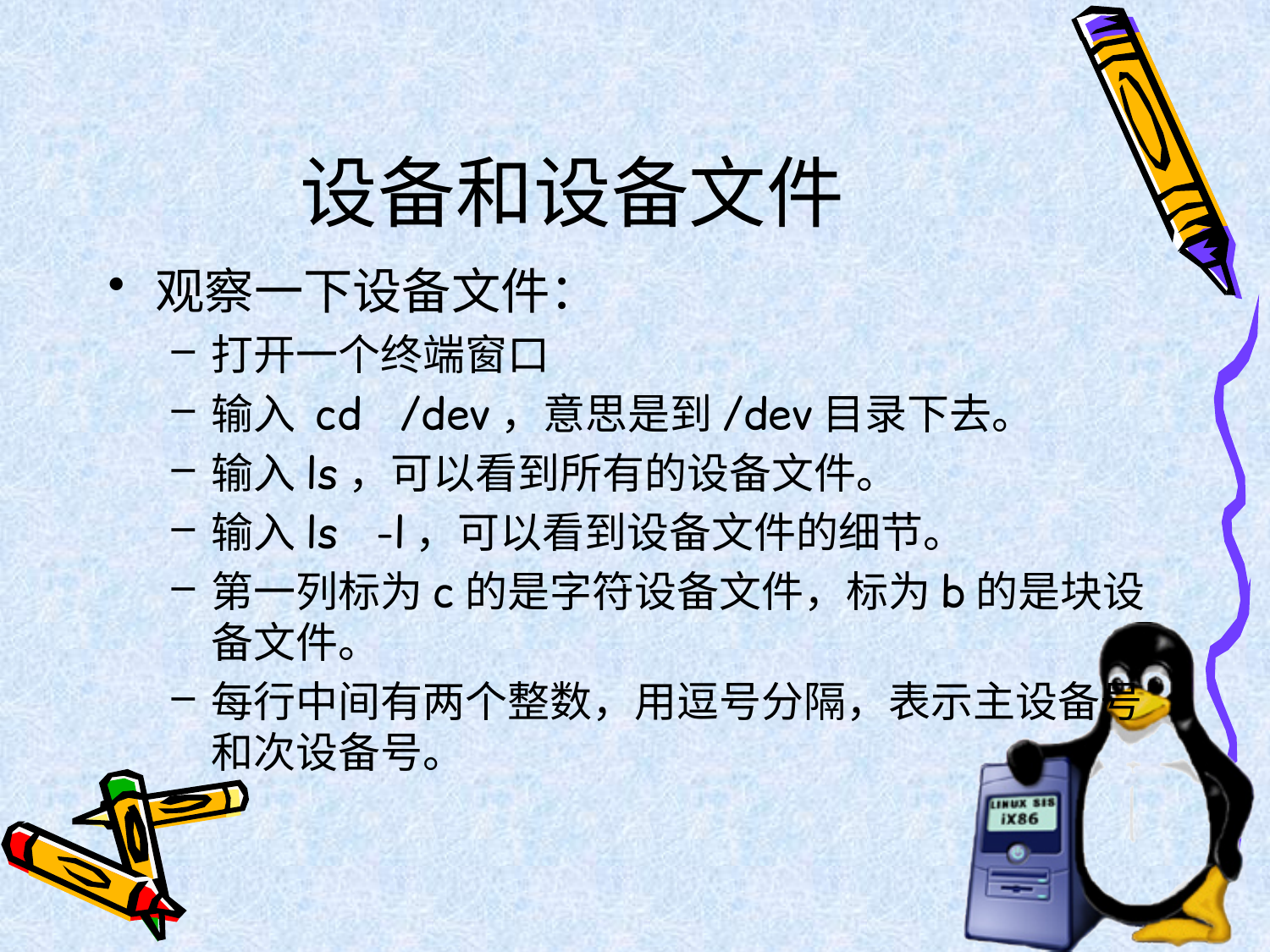

# 设备和设备文件
观察一下设备文件：
打开一个终端窗口
输入 cd   /dev，意思是到/dev目录下去。
输入ls，可以看到所有的设备文件。
输入ls   -l，可以看到设备文件的细节。
第一列标为c的是字符设备文件，标为b的是块设备文件。
每行中间有两个整数，用逗号分隔，表示主设备号和次设备号。